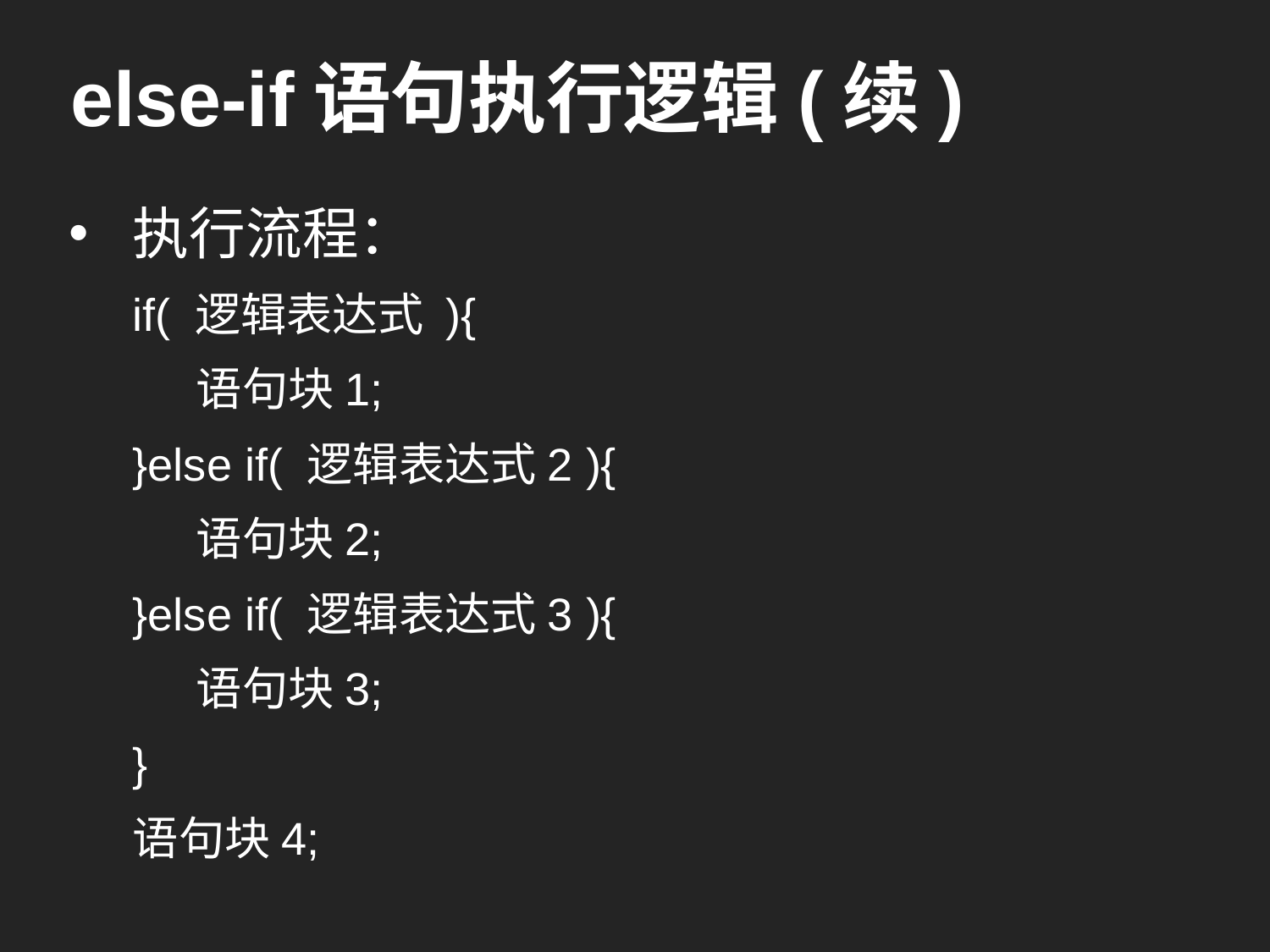

# else-if语句执行逻辑(续)
执行流程：
if( 逻辑表达式 ){
	语句块1;
}else if( 逻辑表达式2 ){
	语句块2;
}else if( 逻辑表达式3 ){
	语句块3;
}
语句块4;